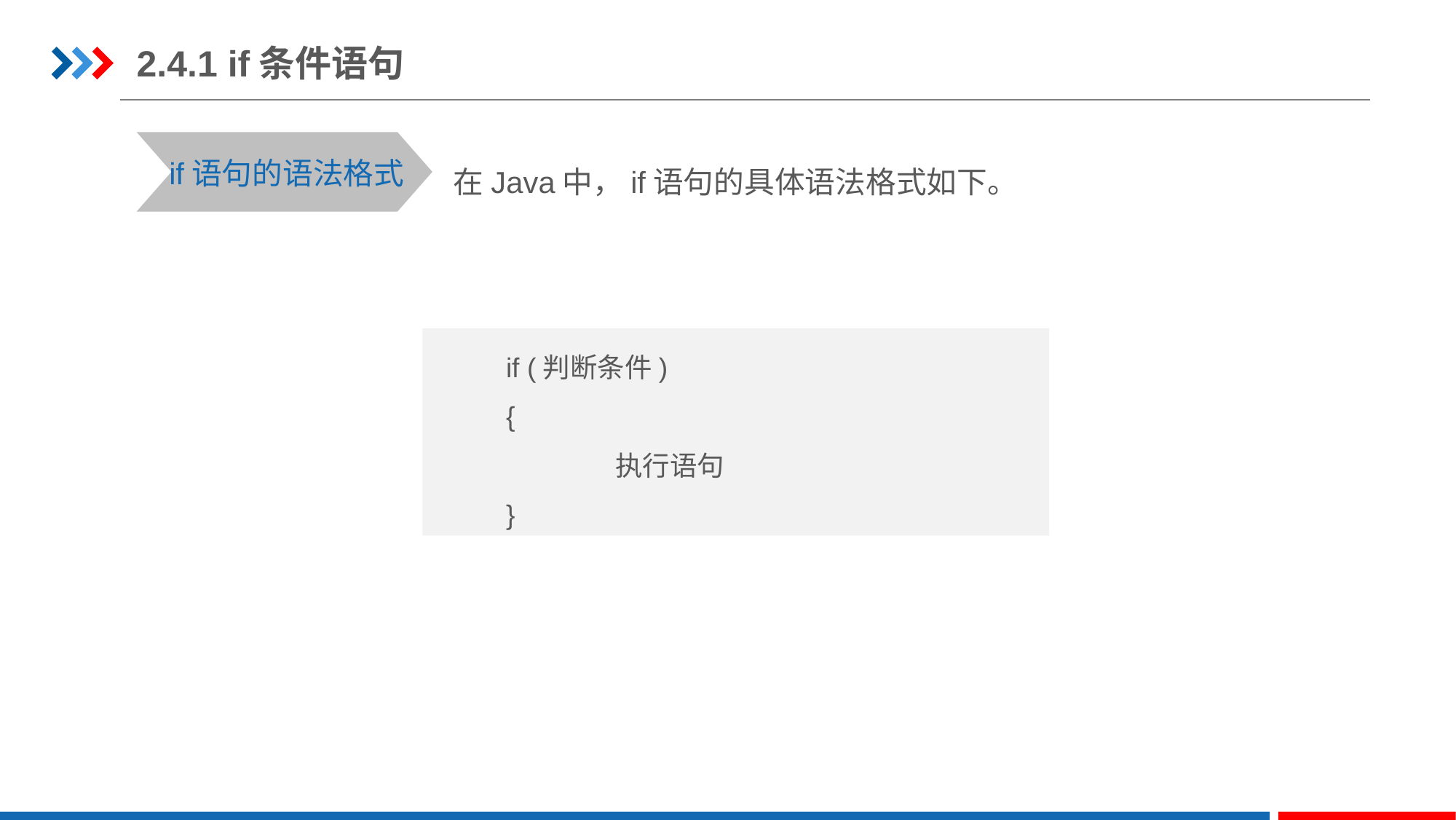

2.4.1 if条件语句

在Java中，if语句的具体语法格式如下。
if语句的语法格式
if (判断条件)
{
	执行语句
}